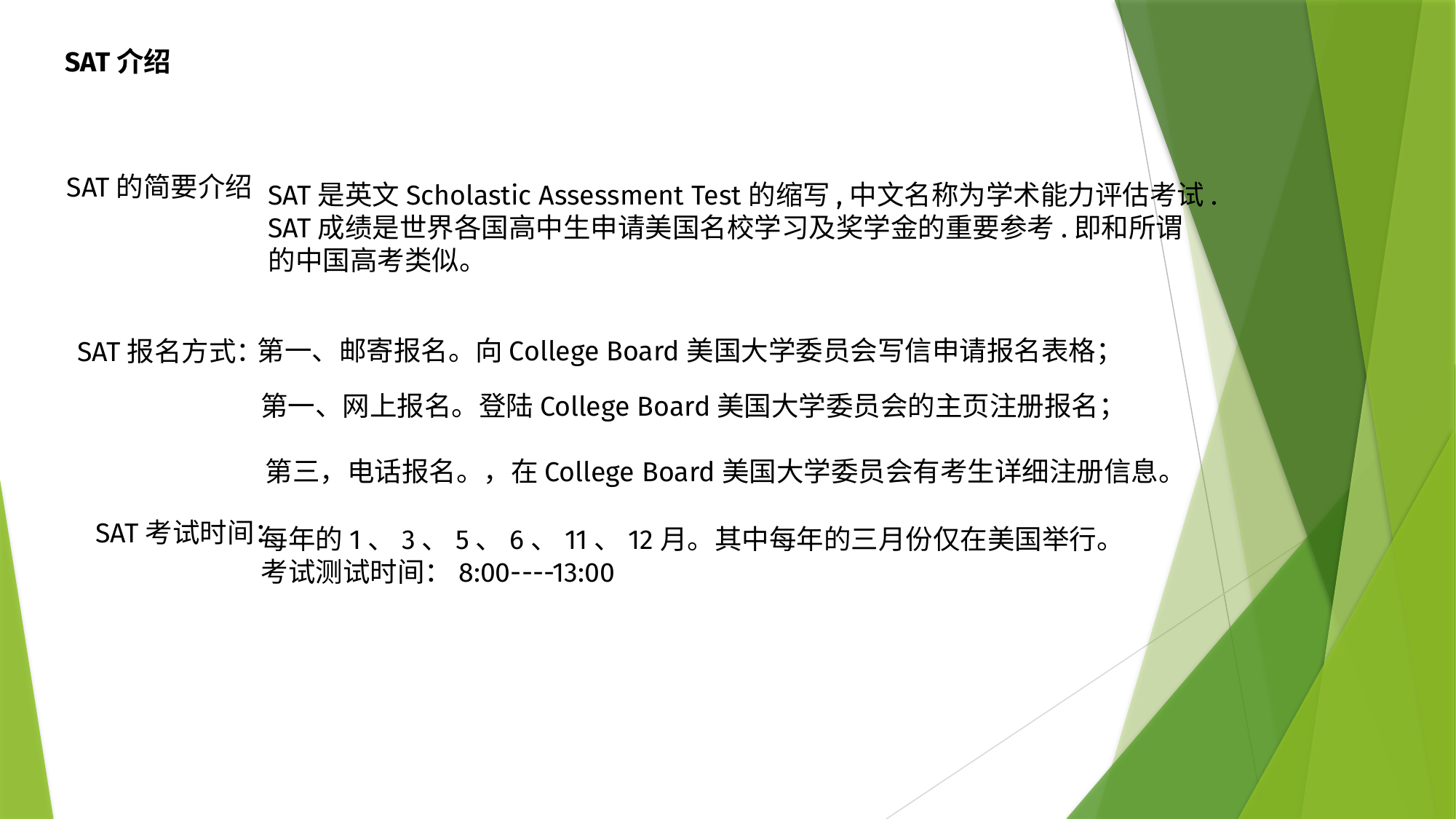

SAT介绍
SAT的简要介绍
SAT是英文Scholastic Assessment Test的缩写,中文名称为学术能力评估考试.
SAT成绩是世界各国高中生申请美国名校学习及奖学金的重要参考.即和所谓
的中国高考类似。

第一、邮寄报名。向College Board美国大学委员会写信申请报名表格；
SAT报名方式：
第一、网上报名。登陆College Board美国大学委员会的主页注册报名；
第三，电话报名。，在College Board美国大学委员会有考生详细注册信息。
SAT考试时间：
每年的1、3、5、6、11、12月。其中每年的三月份仅在美国举行。
考试测试时间：8:00----13:00